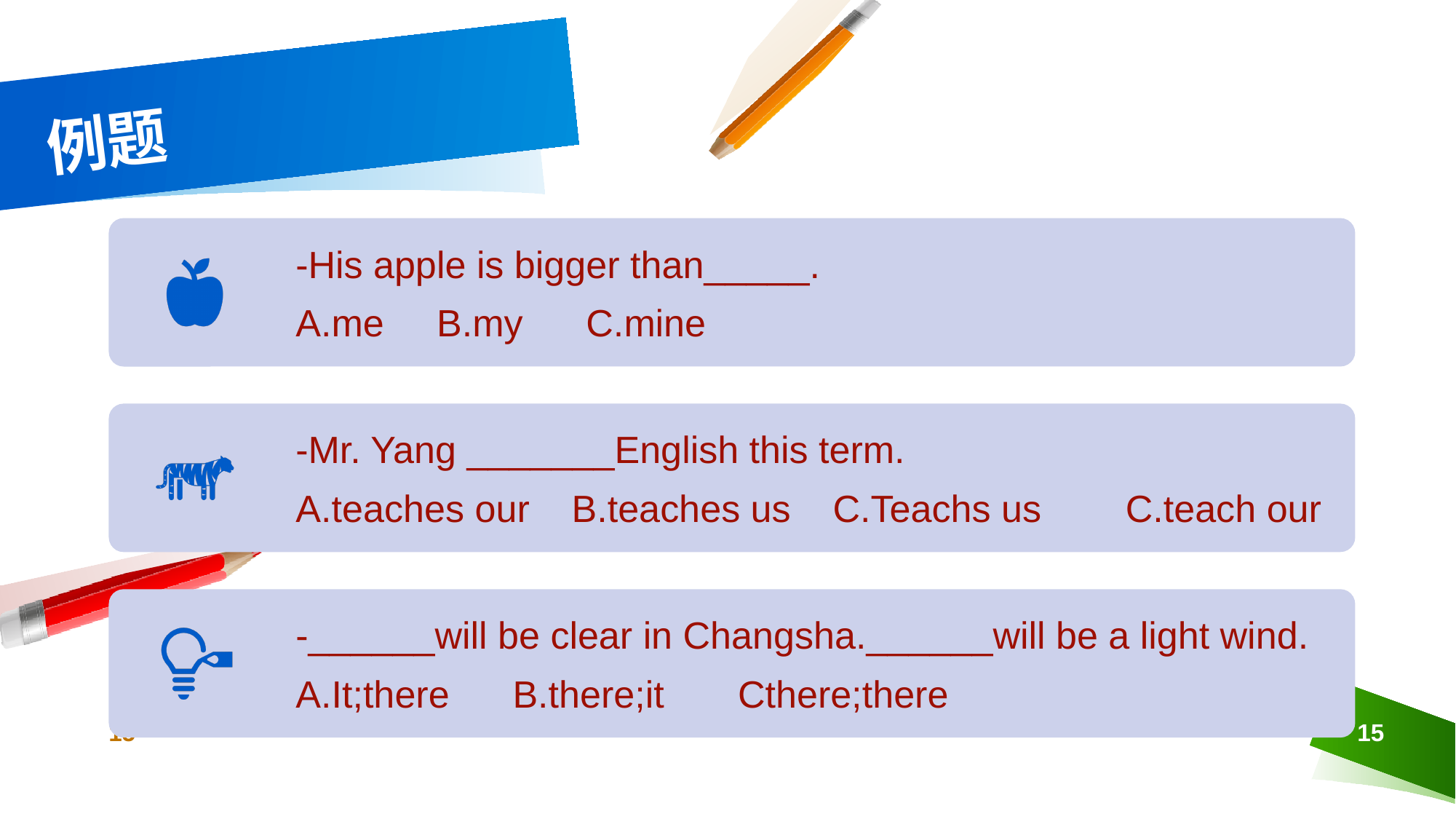

# 例题
-His apple is bigger than_____.
A.me     B.my      C.mine
-Mr. Yang _______English this term.
A.teaches our    B.teaches us    C.Teachs us        C.teach our
-______will be clear in Changsha.______will be a light wind.
A.It;there      B.there;it       Cthere;there
15
15